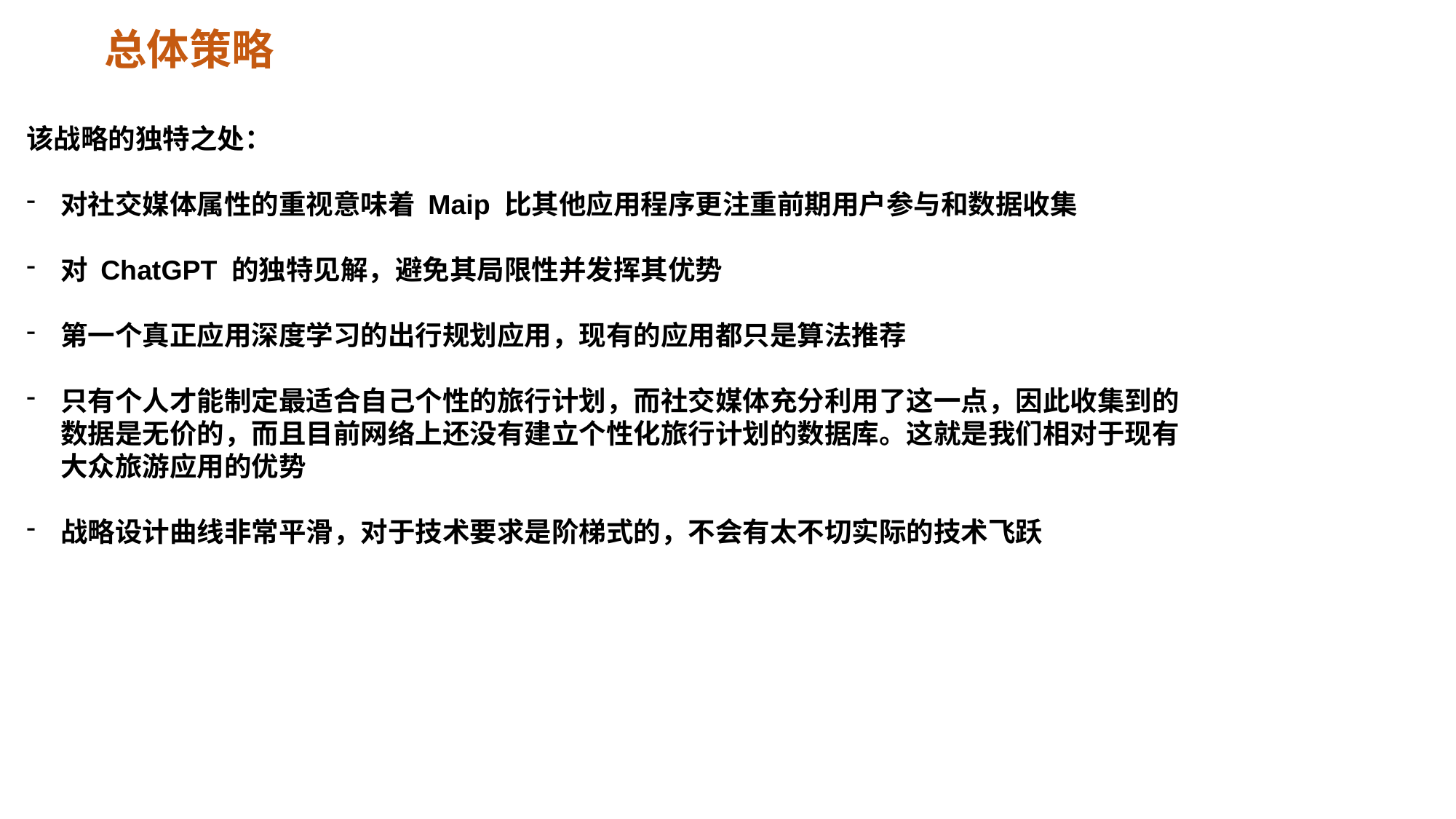

总体策略
该战略的独特之处：

对社交媒体属性的重视意味着 Maip 比其他应用程序更注重前期用户参与和数据收集

对 ChatGPT 的独特见解，避免其局限性并发挥其优势

第一个真正应用深度学习的出行规划应用，现有的应用都只是算法推荐

只有个人才能制定最适合自己个性的旅行计划，而社交媒体充分利用了这一点，因此收集到的数据是无价的，而且目前网络上还没有建立个性化旅行计划的数据库。这就是我们相对于现有大众旅游应用的优势
战略设计曲线非常平滑，对于技术要求是阶梯式的，不会有太不切实际的技术飞跃